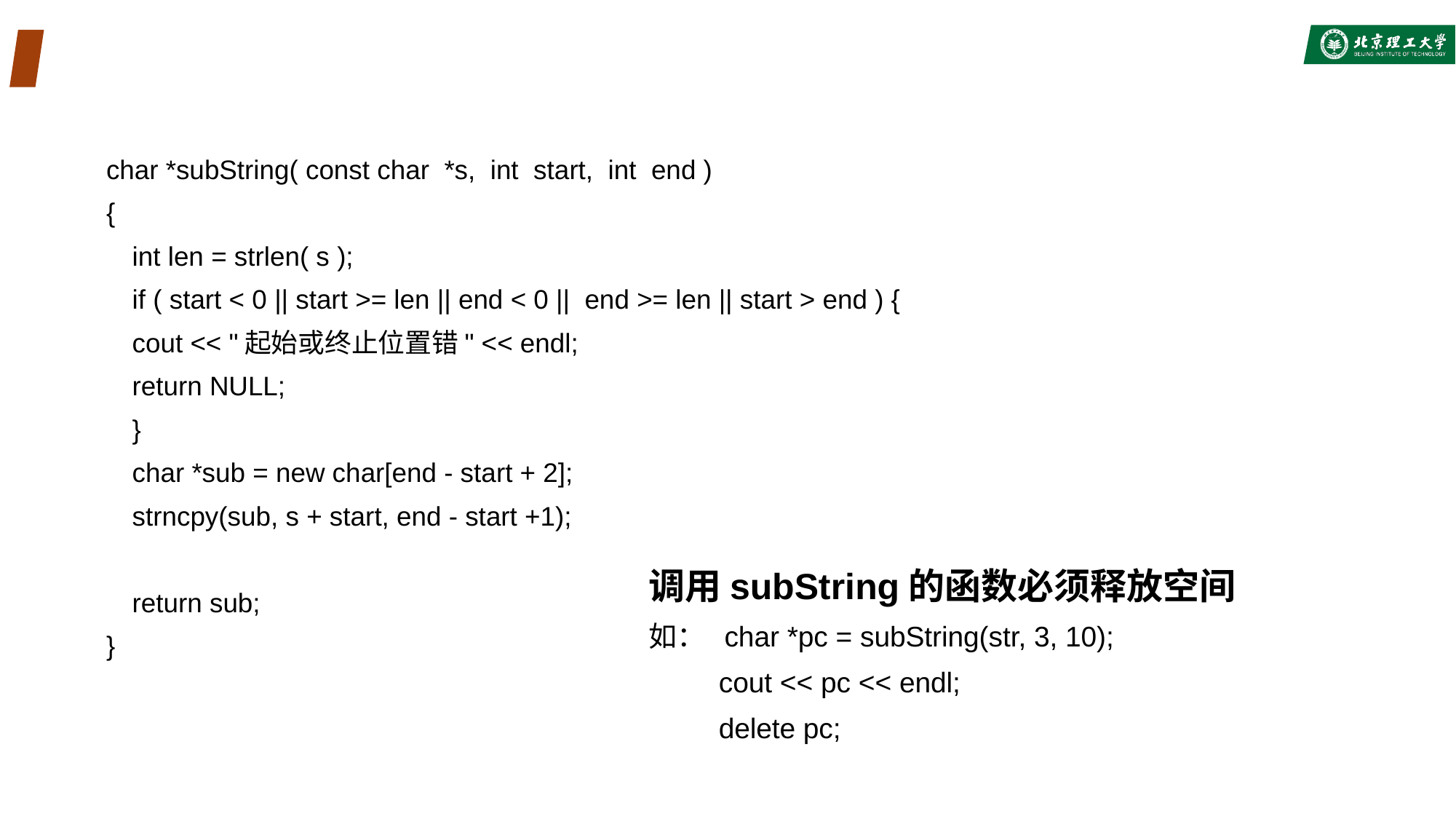

#
char *subString( const char  *s,  int  start,  int  end )
{
	int len = strlen( s );
	if ( start < 0 || start >= len || end < 0 ||  end >= len || start > end ) {
		cout << "起始或终止位置错" << endl;
		return NULL;
	}
	char *sub = new char[end - start + 2];
	strncpy(sub, s + start, end - start +1);

	return sub;
}
调用subString的函数必须释放空间
如：  char *pc = subString(str, 3, 10);
         cout << pc << endl;
         delete pc;